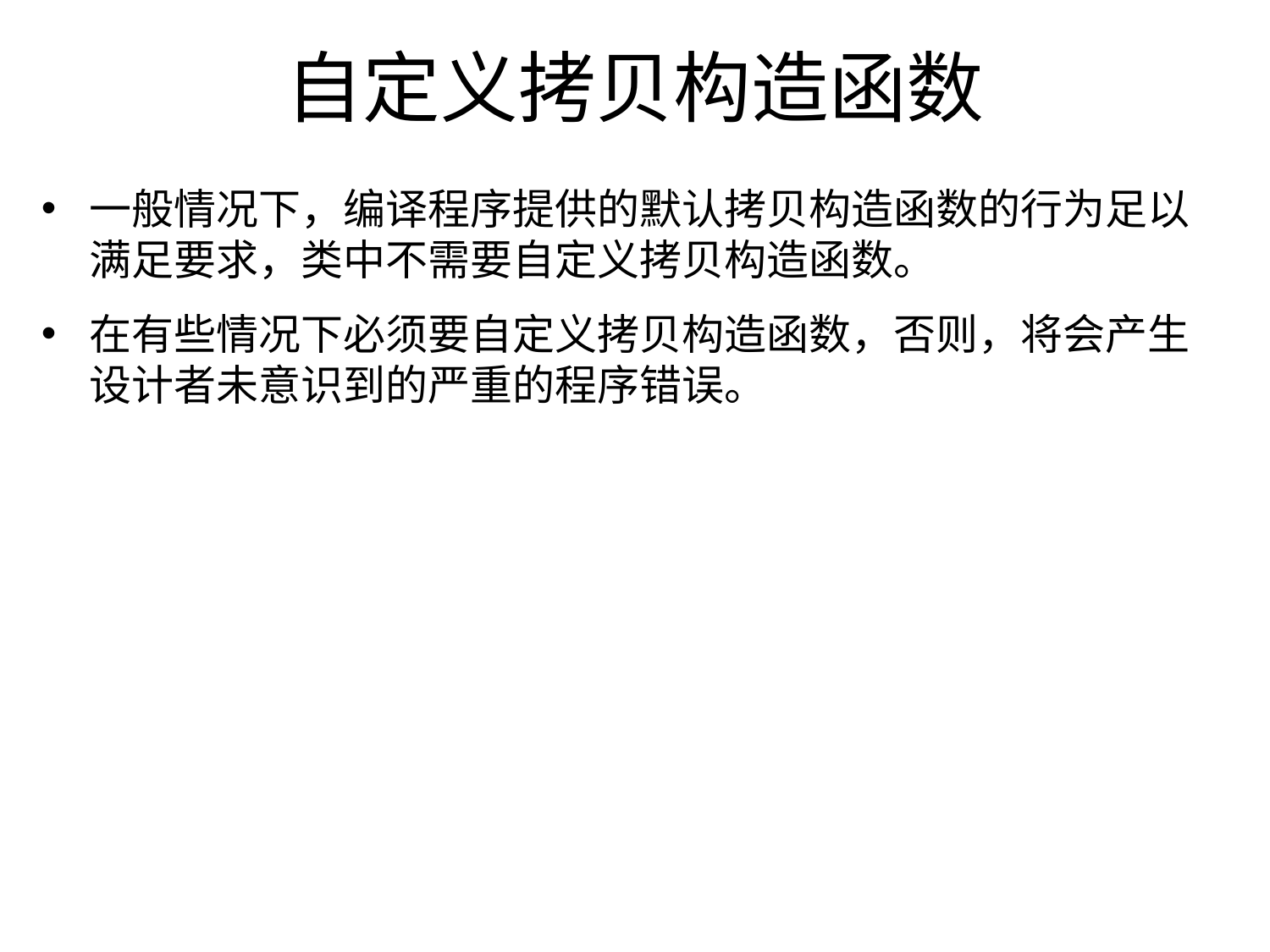

# 自定义拷贝构造函数
一般情况下，编译程序提供的默认拷贝构造函数的行为足以满足要求，类中不需要自定义拷贝构造函数。
在有些情况下必须要自定义拷贝构造函数，否则，将会产生设计者未意识到的严重的程序错误。